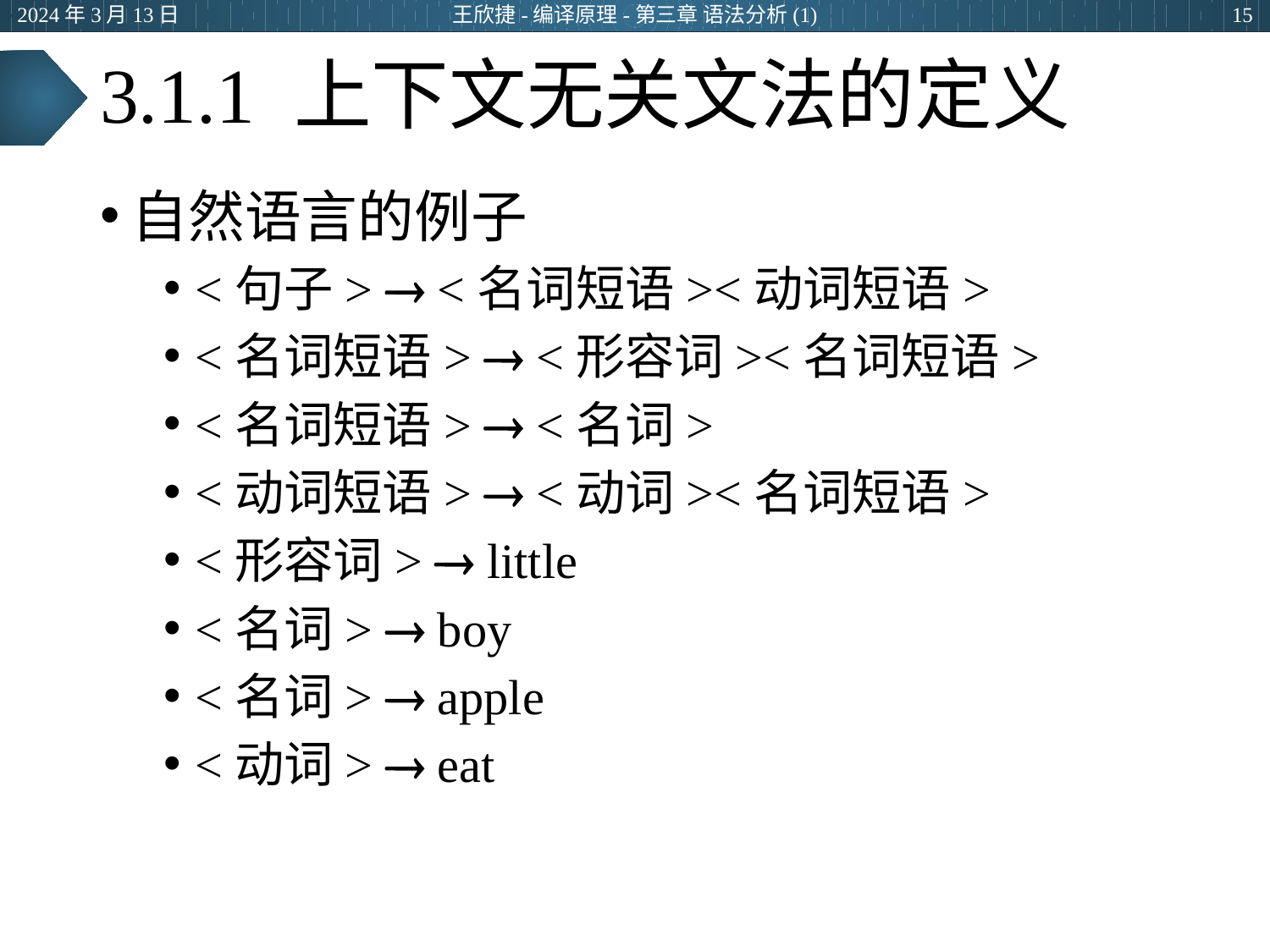

2024年3月13日
王欣捷-编译原理-第三章 语法分析(1)
15
# 3.1.1 上下文无关文法的定义
自然语言的例子
<句子> → <名词短语><动词短语>
<名词短语> → <形容词><名词短语>
<名词短语> → <名词>
<动词短语> → <动词><名词短语>
<形容词> → little
<名词> → boy
<名词> → apple
<动词> → eat